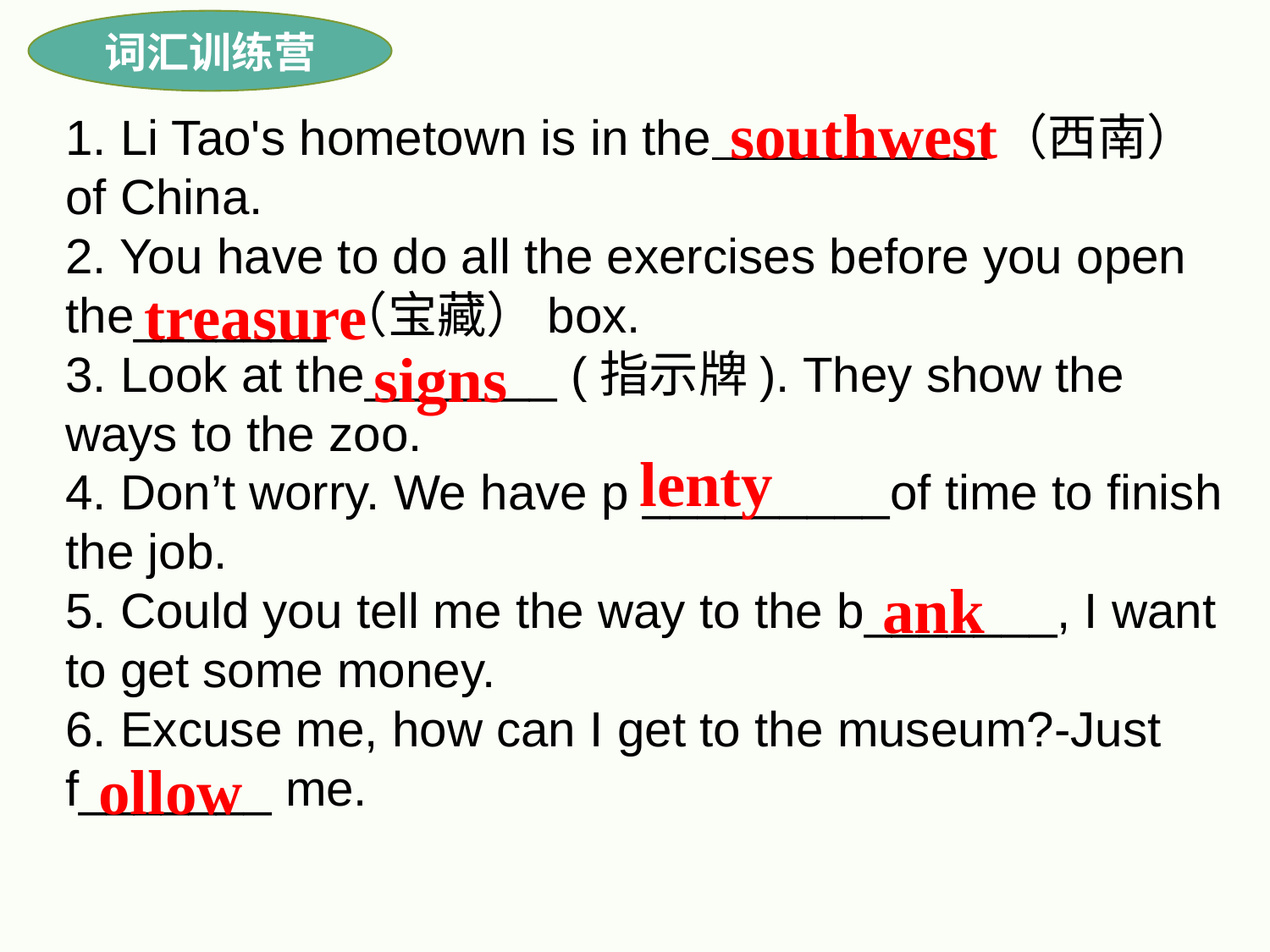

词汇训练营

1. Li Tao's hometown is in the                    （西南）of China.
2. You have to do all the exercises before you open the_______（宝藏）box.
3. Look at the_______ (指示牌). They show the ways to the zoo.
4. Don’t worry. We have p _________of time to finish the job.
5. Could you tell me the way to the b_______, I want to get some money.
6. Excuse me, how can I get to the museum?-Just f_______ me.
southwest
treasure
signs
lenty
ank
ollow